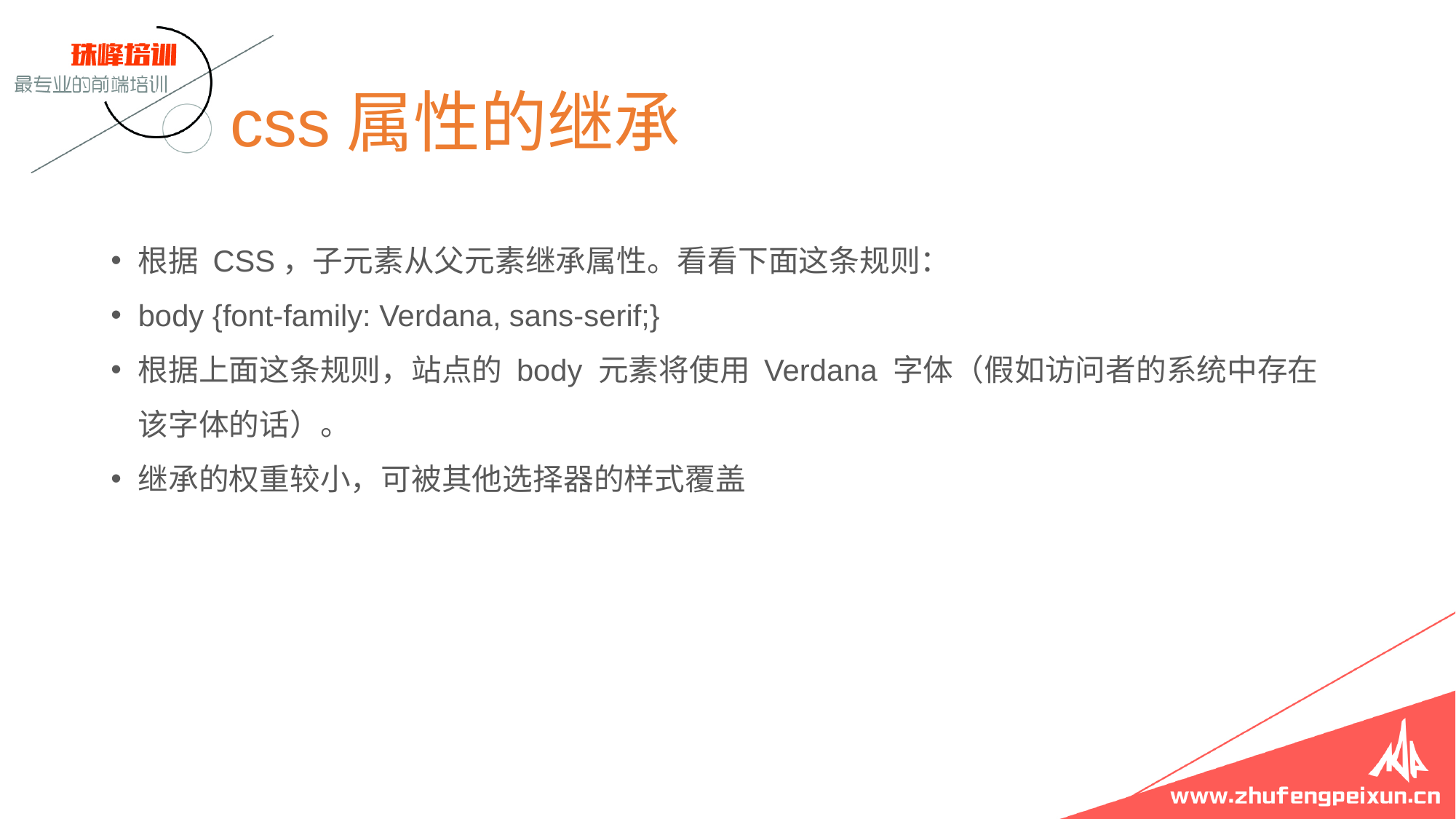

# css属性的继承
根据 CSS，子元素从父元素继承属性。看看下面这条规则：
body {font-family: Verdana, sans-serif;}
根据上面这条规则，站点的 body 元素将使用 Verdana 字体（假如访问者的系统中存在该字体的话）。
继承的权重较小，可被其他选择器的样式覆盖